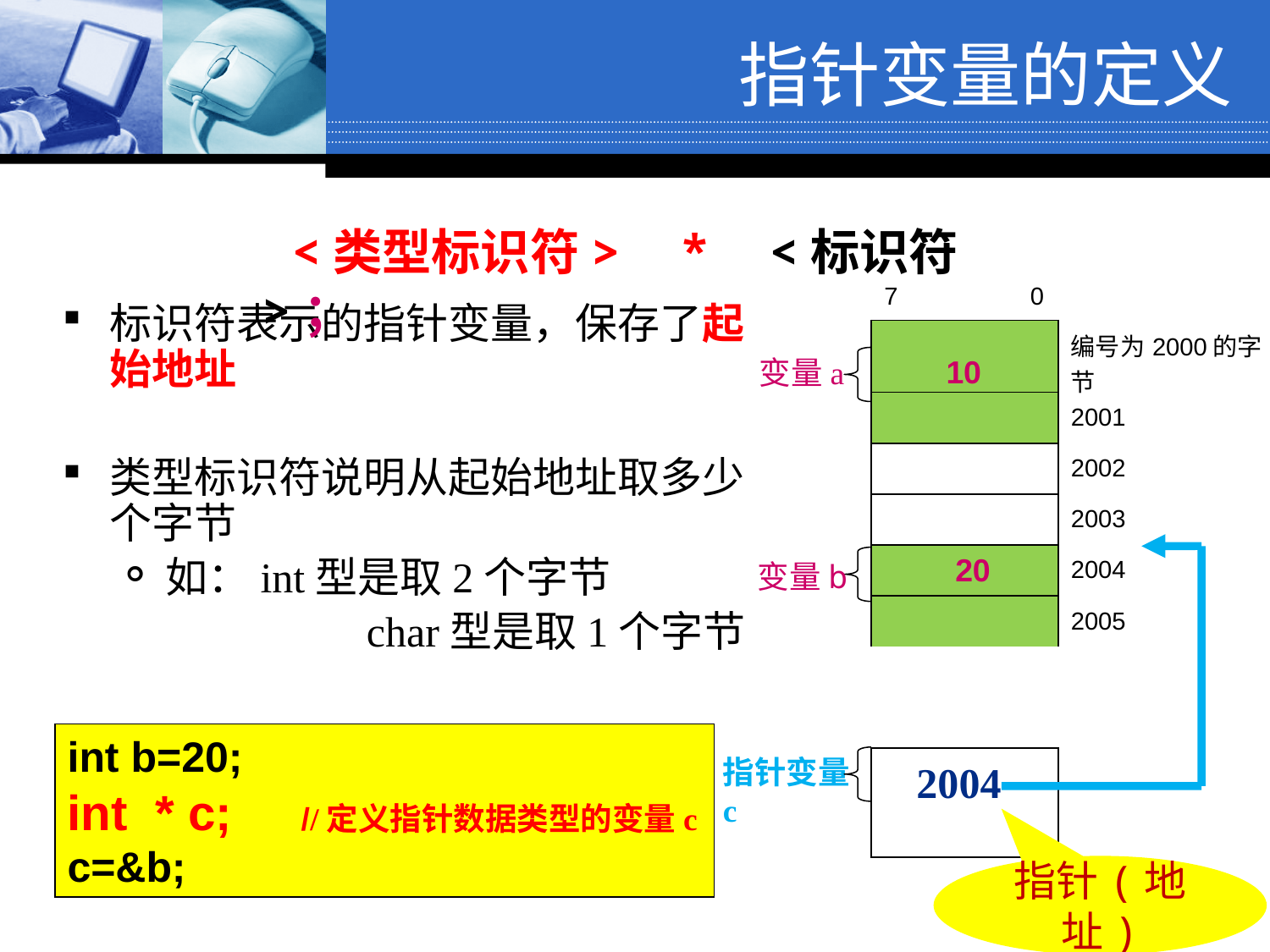

指针变量的定义
 <类型标识符>  *  <标识符>；
| 7 0 |  |
| --- | --- |
|  | 编号为2000的字节 |
|  | 2001 |
|  | 2002 |
|  | 2003 |
|  | 2004 |
|  | 2005 |
|  |  |
|  |  |
|  | ......... |
|  |  |
标识符表示的指针变量，保存了起始地址

类型标识符说明从起始地址取多少个字节
如：int型是取2个字节
     	       char型是取1个字节

10
变量a

20

变量b
int b=20;
int  * c;     //定义指针数据类型的变量c
c=&b;
指针变量c

2004
指针(地址)